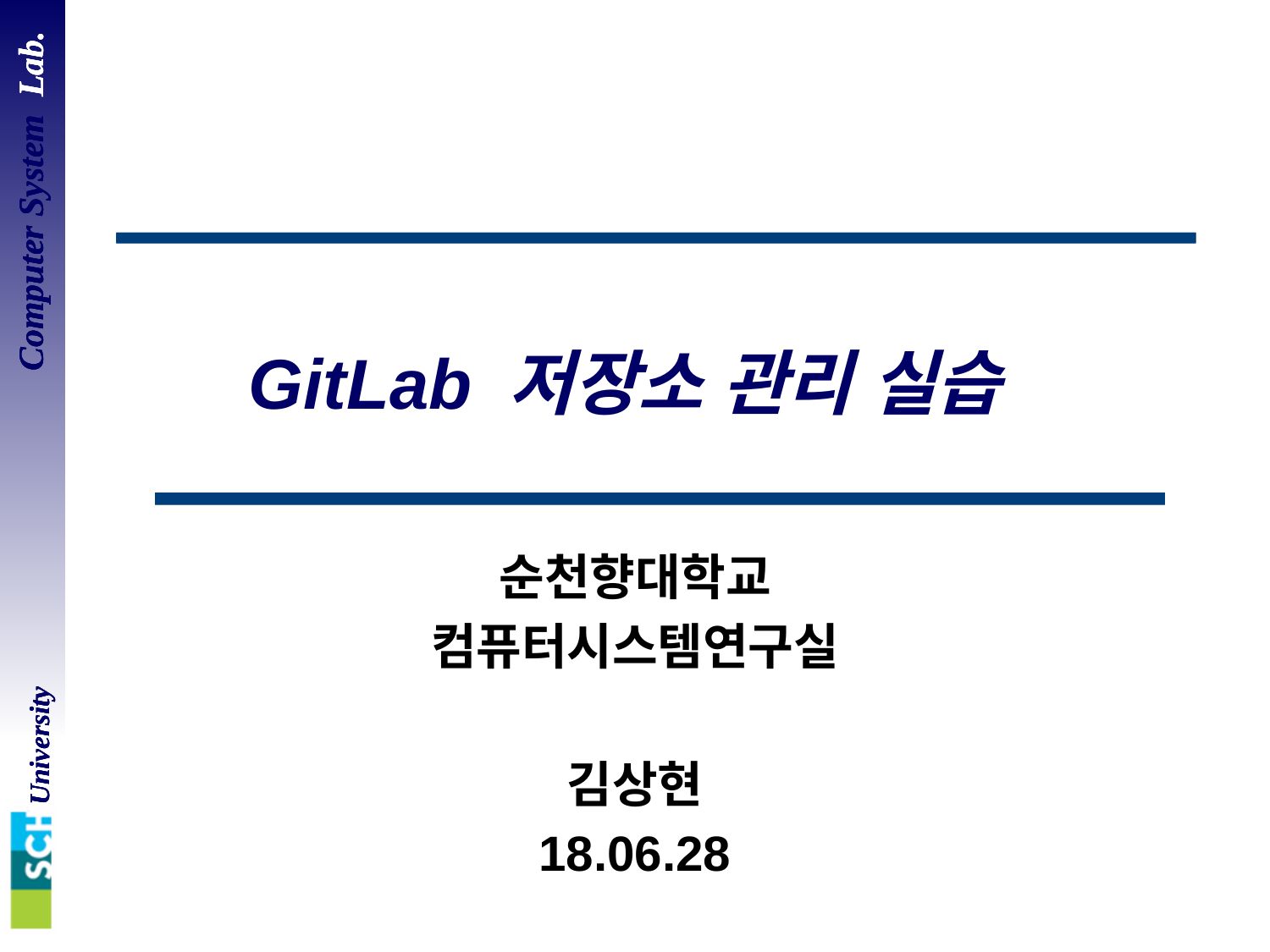

# GitLab 저장소 관리 실습
순천향대학교
컴퓨터시스템연구실

김상현
18.06.28